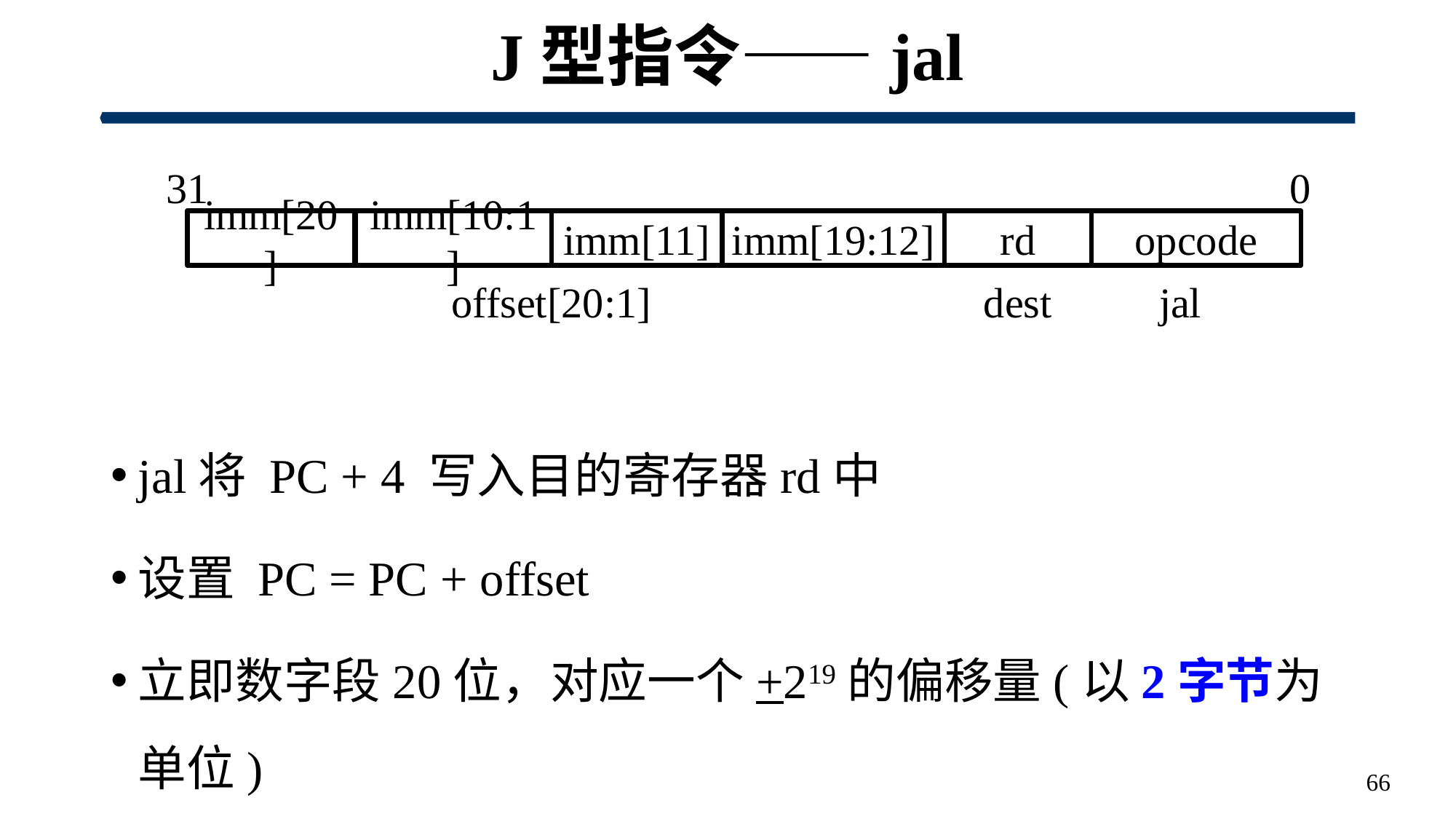

# J型指令——jal

jal将 PC + 4 写入目的寄存器rd中
设置 PC = PC + offset
立即数字段20位，对应一个+219的偏移量(以2字节为单位)
0
31
imm[20]
imm[10:1]
imm[11]
imm[19:12]
rd
opcode
offset[20:1]
dest
jal
66